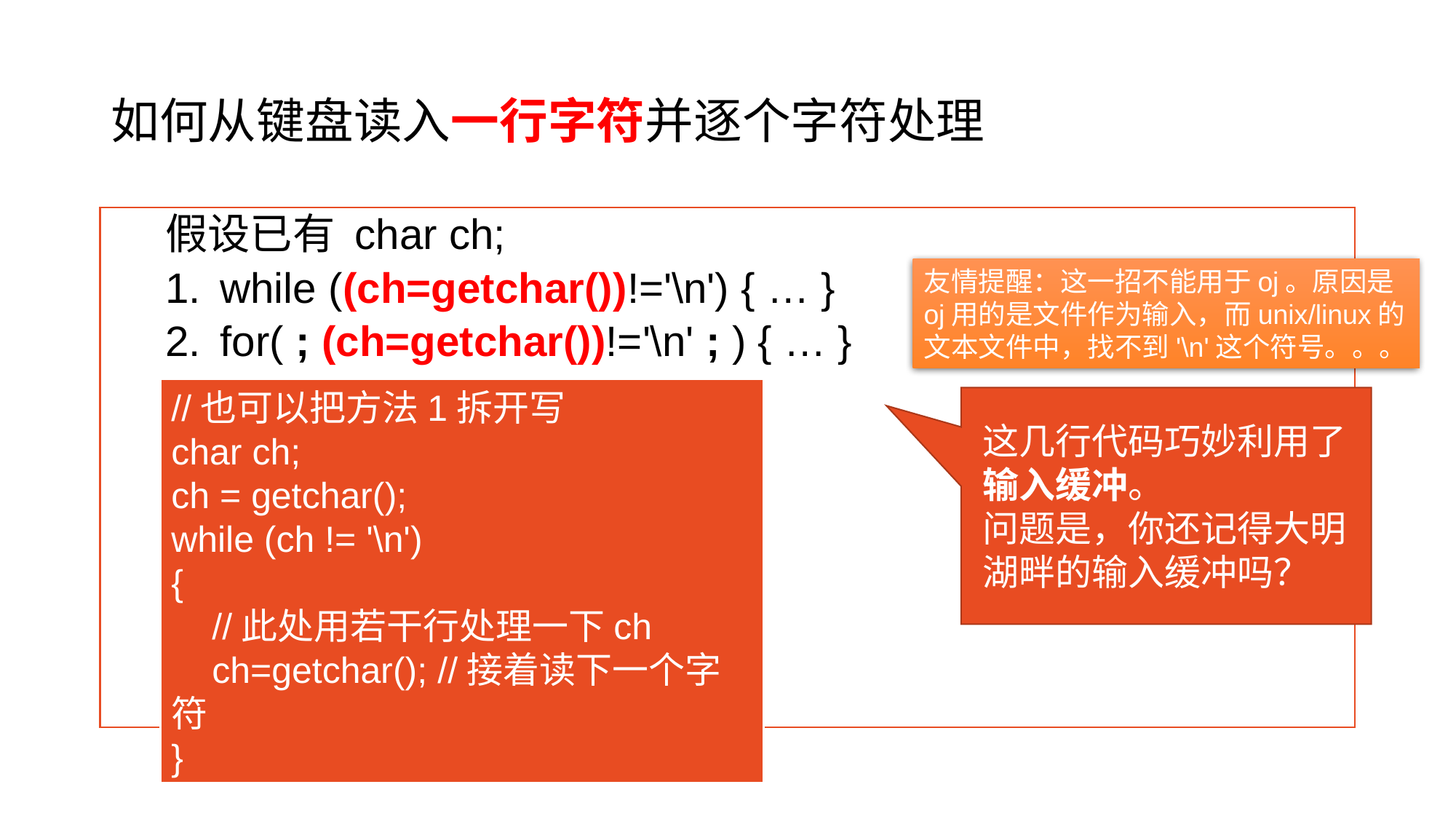

# 如何从键盘读入一行字符并逐个字符处理
假设已有 char ch;
while ((ch=getchar())!='\n') { … }
for( ; (ch=getchar())!='\n' ; ) { … }

友情提醒：这一招不能用于oj。原因是oj用的是文件作为输入，而unix/linux的文本文件中，找不到'\n'这个符号。。。
//也可以把方法1拆开写
char ch;
ch = getchar();
while (ch != '\n')
{
    //此处用若干行处理一下ch
    ch=getchar(); //接着读下一个字符
}
这几行代码巧妙利用了输入缓冲。
问题是，你还记得大明湖畔的输入缓冲吗？